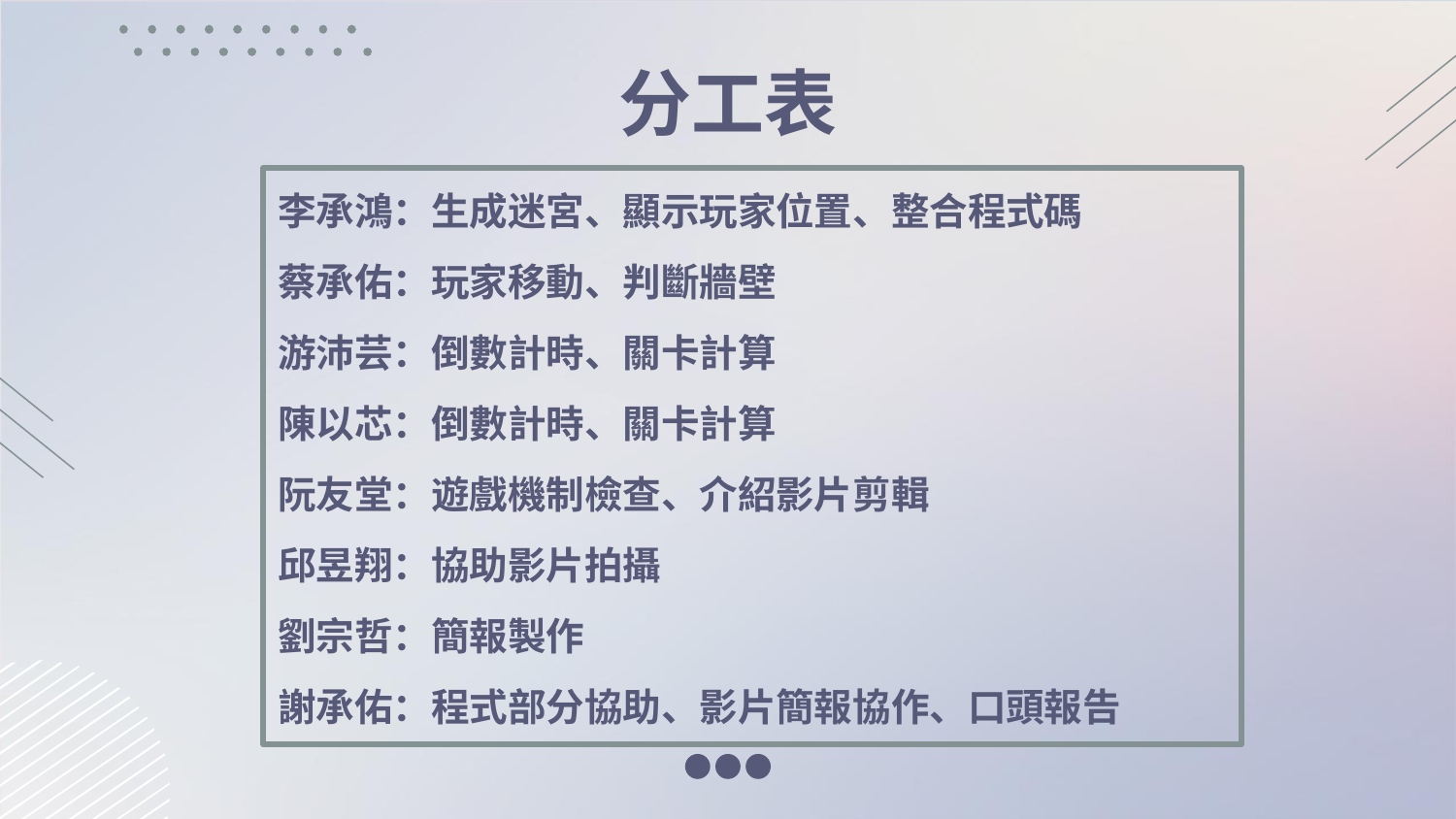

# 分工表
李承鴻：生成迷宮、顯示玩家位置、整合程式碼
蔡承佑：玩家移動、判斷牆壁
游沛芸：倒數計時、關卡計算
陳以芯：倒數計時、關卡計算
阮友堂：遊戲機制檢查、介紹影片剪輯
邱昱翔：協助影片拍攝
劉宗哲：簡報製作
謝承佑：程式部分協助、影片簡報協作、口頭報告